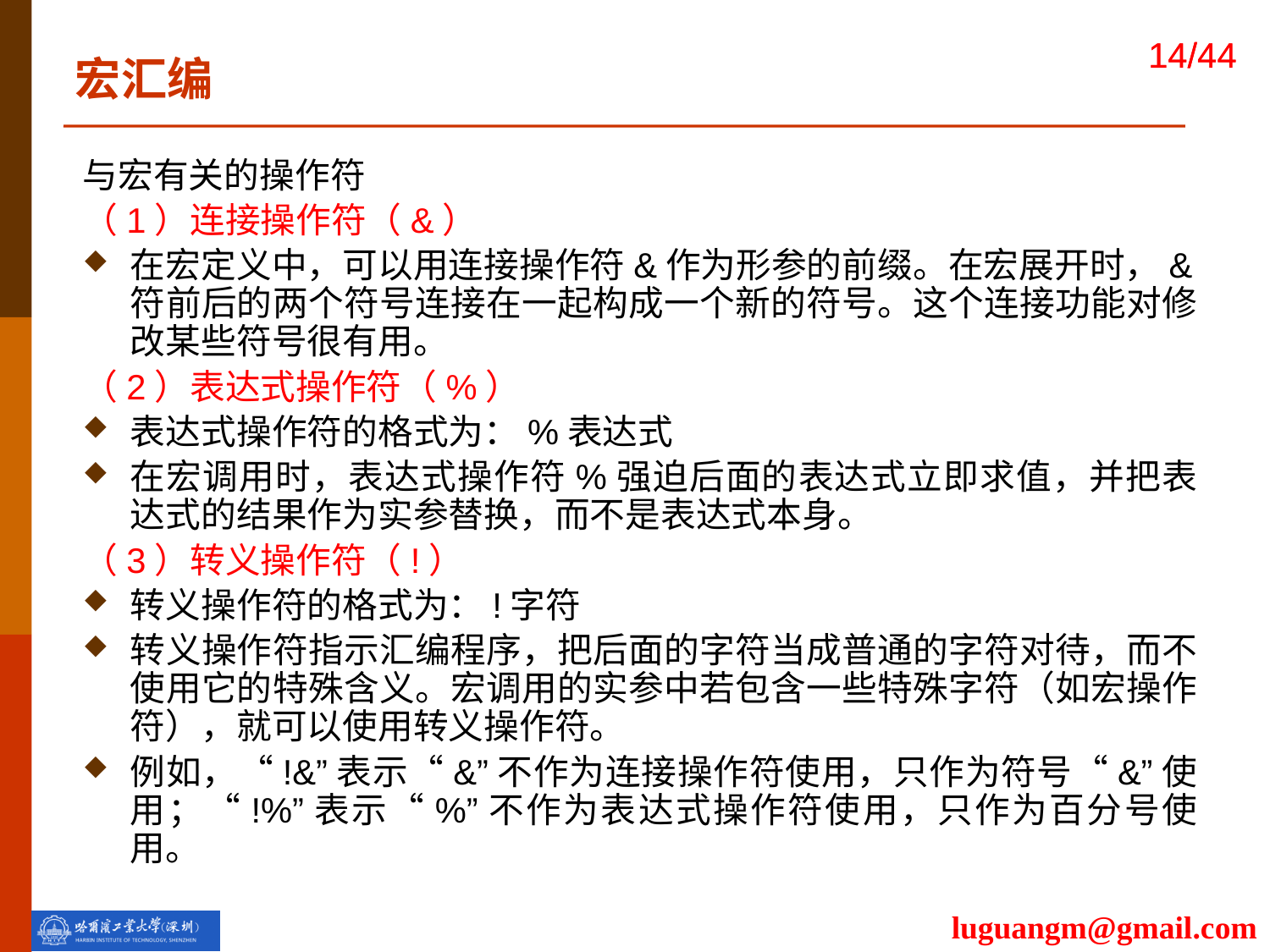

宏汇编
与宏有关的操作符
（1）连接操作符（&）
在宏定义中，可以用连接操作符&作为形参的前缀。在宏展开时，&符前后的两个符号连接在一起构成一个新的符号。这个连接功能对修改某些符号很有用。
（2）表达式操作符（%）
表达式操作符的格式为：%表达式
在宏调用时，表达式操作符%强迫后面的表达式立即求值，并把表达式的结果作为实参替换，而不是表达式本身。
（3）转义操作符（!）
转义操作符的格式为：!字符
转义操作符指示汇编程序，把后面的字符当成普通的字符对待，而不使用它的特殊含义。宏调用的实参中若包含一些特殊字符（如宏操作符），就可以使用转义操作符。
例如，“!&”表示“&”不作为连接操作符使用，只作为符号“&”使用；“!%”表示“%”不作为表达式操作符使用，只作为百分号使用。